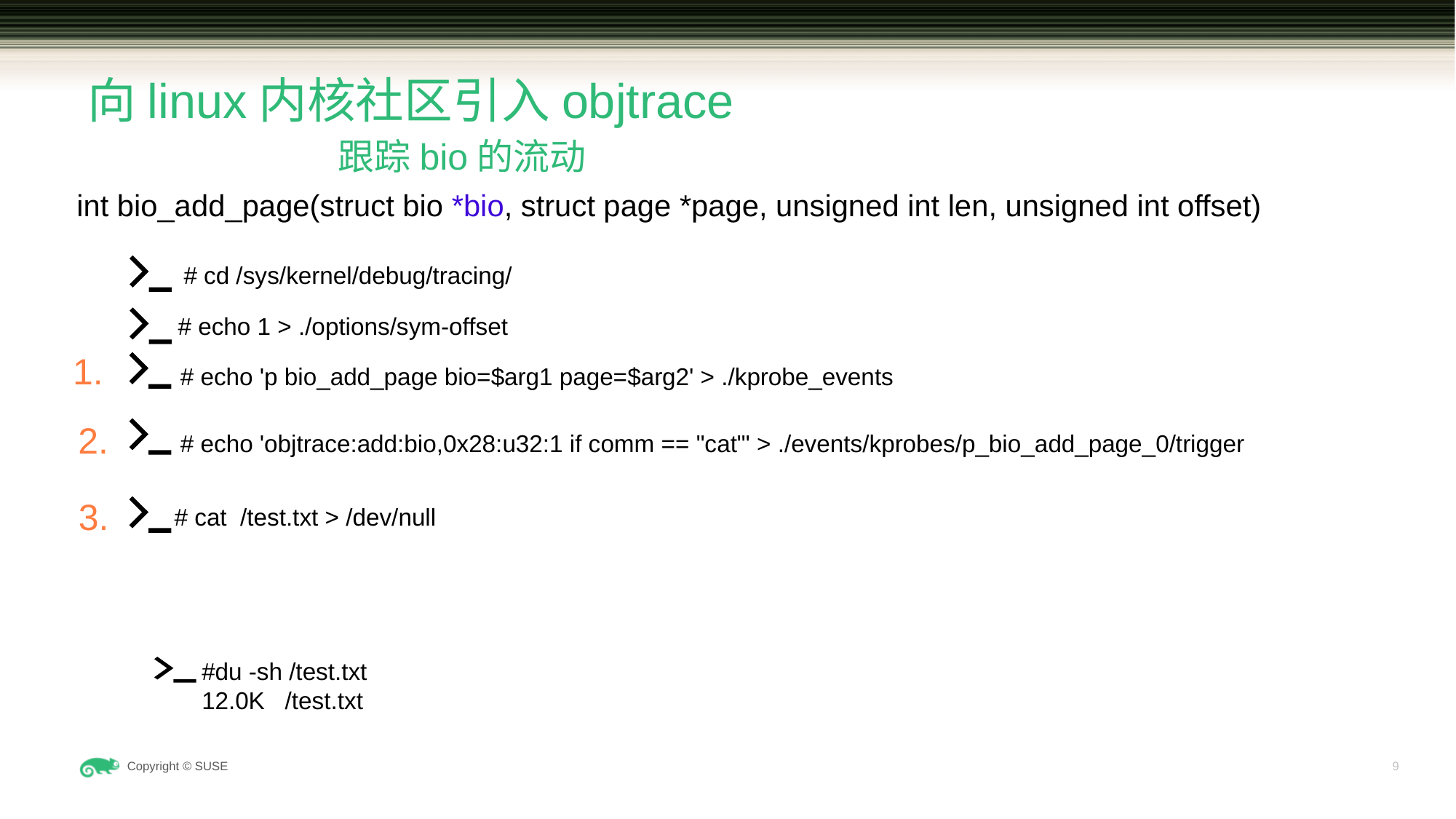

# 向linux内核社区引入objtrace
跟踪bio的流动
int bio_add_page(struct bio *bio, struct page *page, unsigned int len, unsigned int offset)

# cd /sys/kernel/debug/tracing/

# echo 1 > ./options/sym-offset

1.
# echo 'p bio_add_page bio=$arg1 page=$arg2' > ./kprobe_events

2.
# echo 'objtrace:add:bio,0x28:u32:1 if comm == "cat"' > ./events/kprobes/p_bio_add_page_0/trigger

3.
# cat  /test.txt > /dev/null

#du -sh /test.txt
12.0K   /test.txt
9